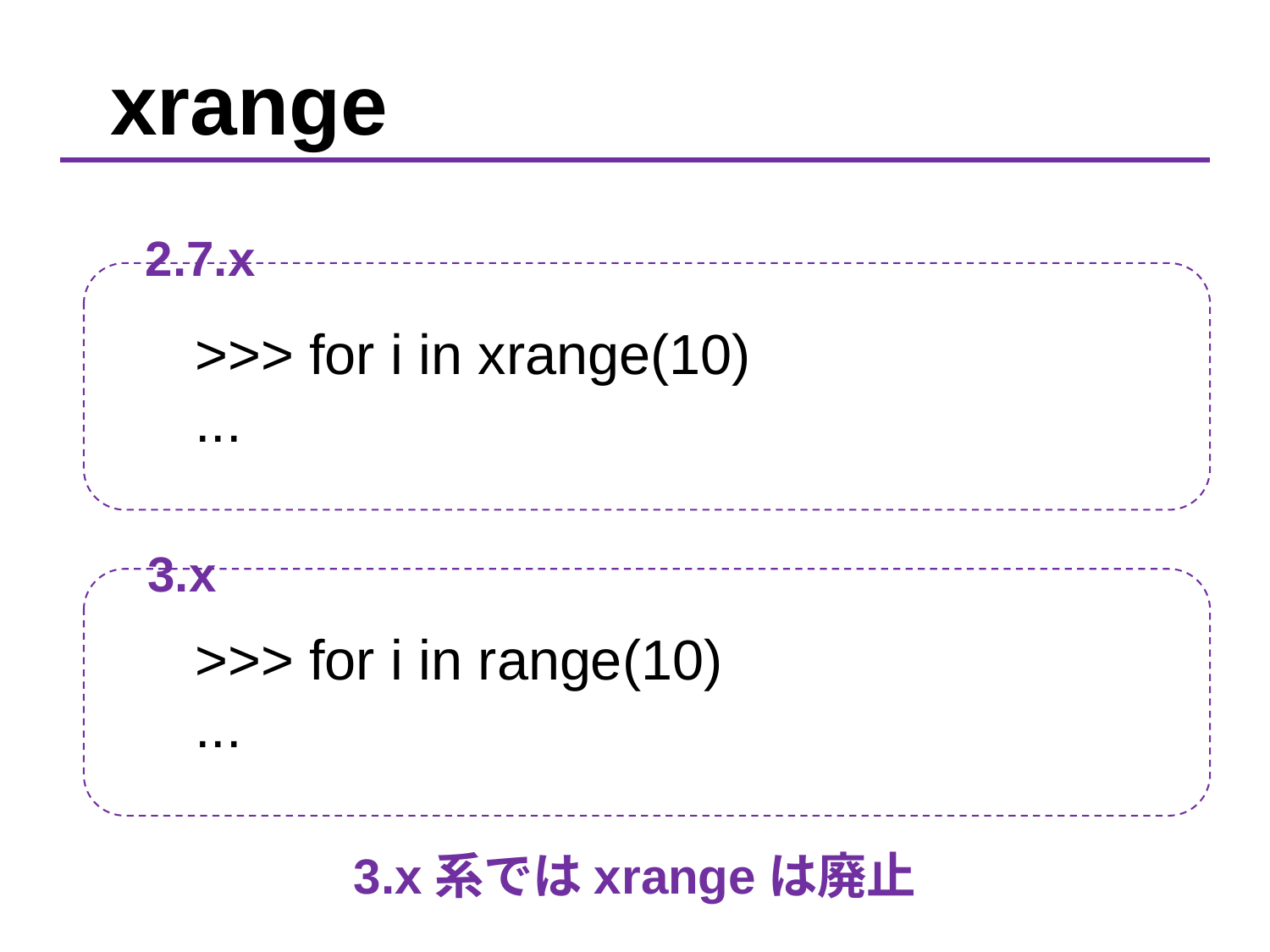

xrange
2.7.x

>>> for i in xrange(10)
...
3.x

>>> for i in range(10)
...
3.x系ではxrangeは廃止